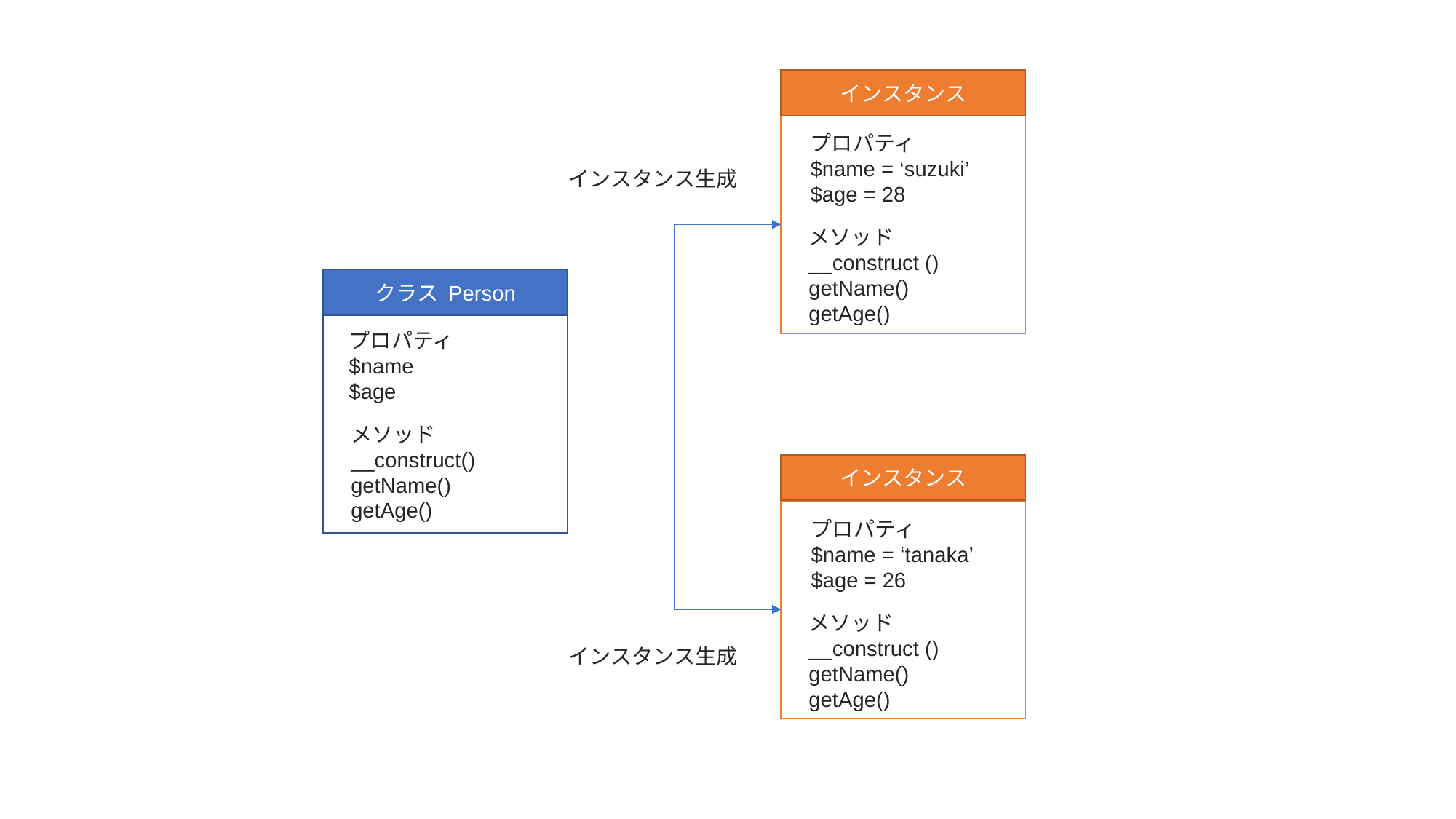

インスタンス

プロパティ
$name = ‘suzuki’
$age = 28
インスタンス生成
メソッド
__construct ()
getName()
getAge()
クラス Person

プロパティ
$name
$age
メソッド
__construct()
getName()
getAge()
インスタンス

プロパティ
$name = ‘tanaka’
$age = 26
メソッド
__construct ()
getName()
getAge()
インスタンス生成